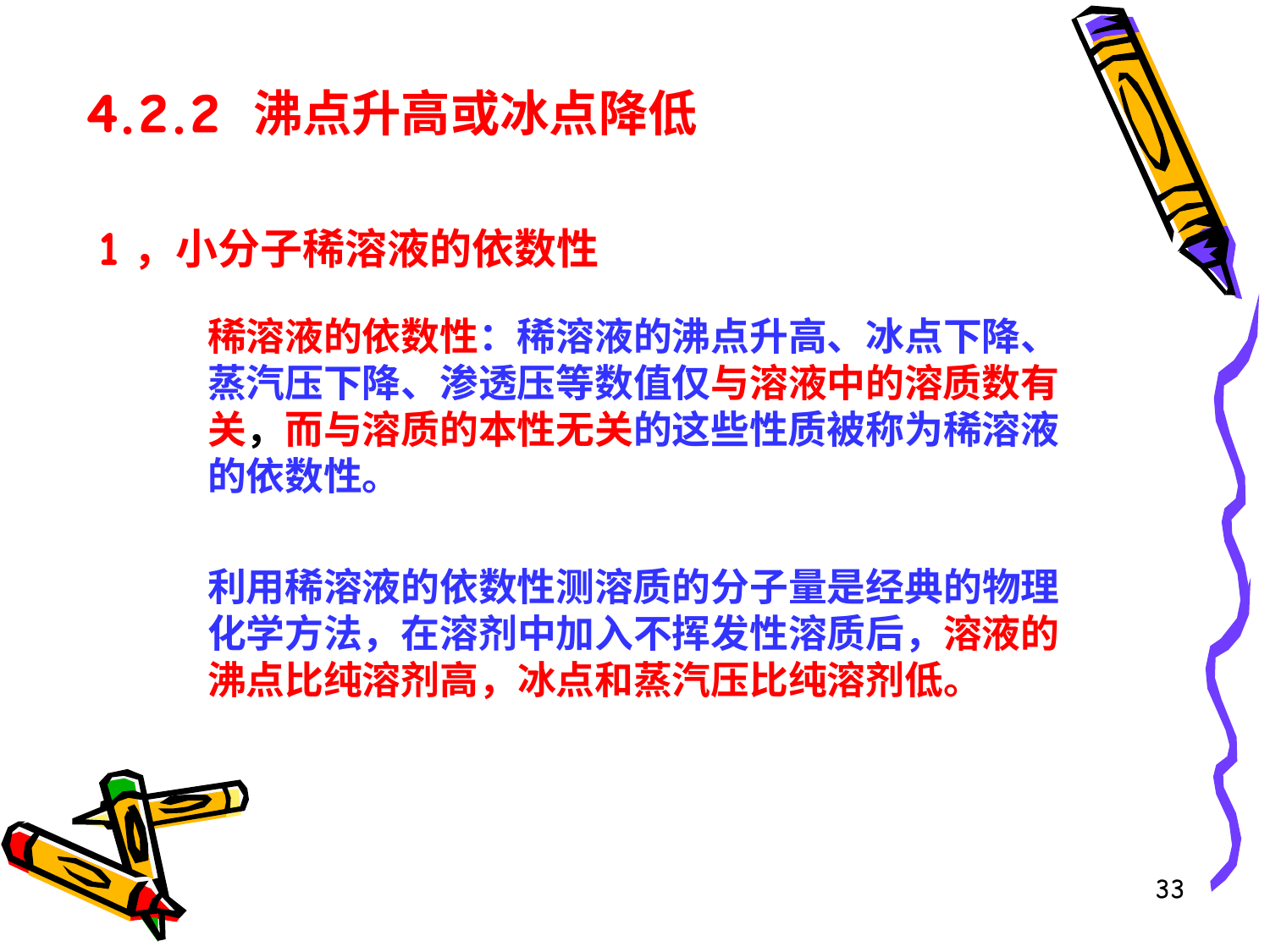

4.2.2 沸点升高或冰点降低
1，小分子稀溶液的依数性
稀溶液的依数性：稀溶液的沸点升高、冰点下降、蒸汽压下降、渗透压等数值仅与溶液中的溶质数有关，而与溶质的本性无关的这些性质被称为稀溶液的依数性。
利用稀溶液的依数性测溶质的分子量是经典的物理化学方法，在溶剂中加入不挥发性溶质后，溶液的沸点比纯溶剂高，冰点和蒸汽压比纯溶剂低。
33